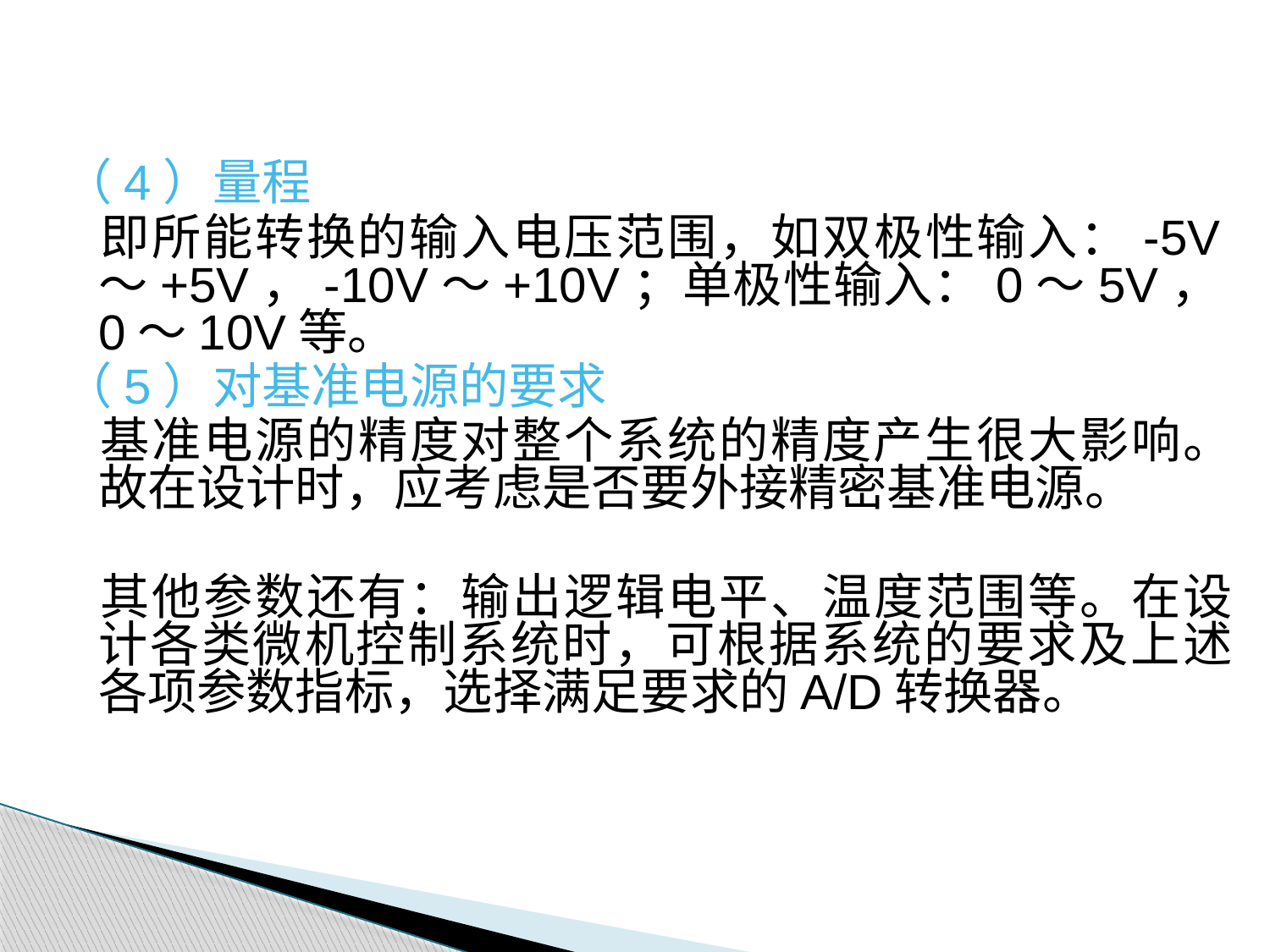

（4）量程
	即所能转换的输入电压范围，如双极性输入：-5V～+5V，-10V～+10V；单极性输入：0～5V，0～10V等。
（5）对基准电源的要求
	基准电源的精度对整个系统的精度产生很大影响。故在设计时，应考虑是否要外接精密基准电源。

	其他参数还有：输出逻辑电平、温度范围等。在设计各类微机控制系统时，可根据系统的要求及上述各项参数指标，选择满足要求的A/D转换器。